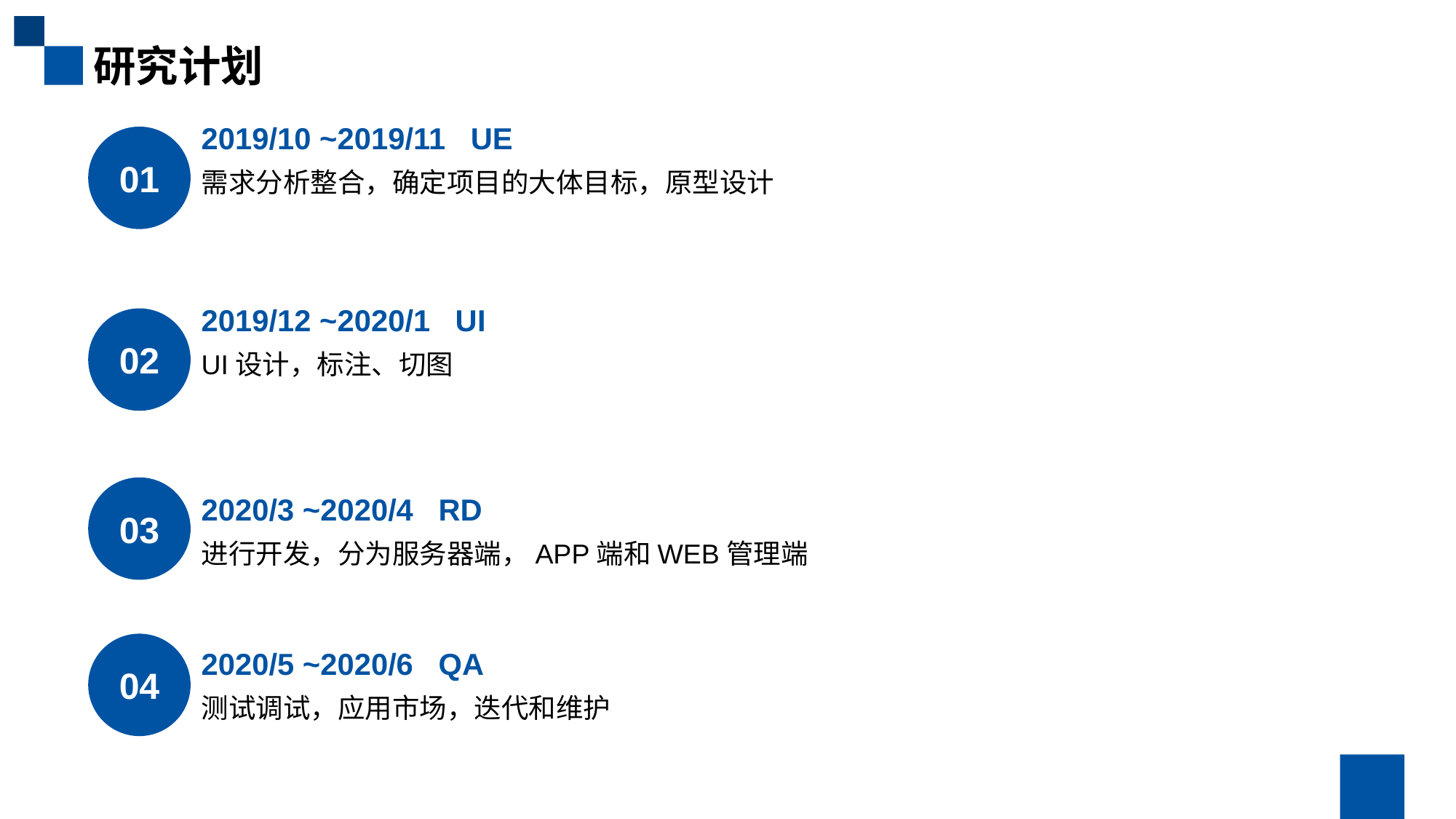

研究计划
2019/10 ~2019/11   UE
需求分析整合，确定项目的大体目标，原型设计
01
2019/12 ~2020/1   UI
UI设计，标注、切图
02
03
2020/3 ~2020/4   RD
进行开发，分为服务器端，APP端和WEB管理端
04
2020/5 ~2020/6   QA
测试调试，应用市场，迭代和维护
19